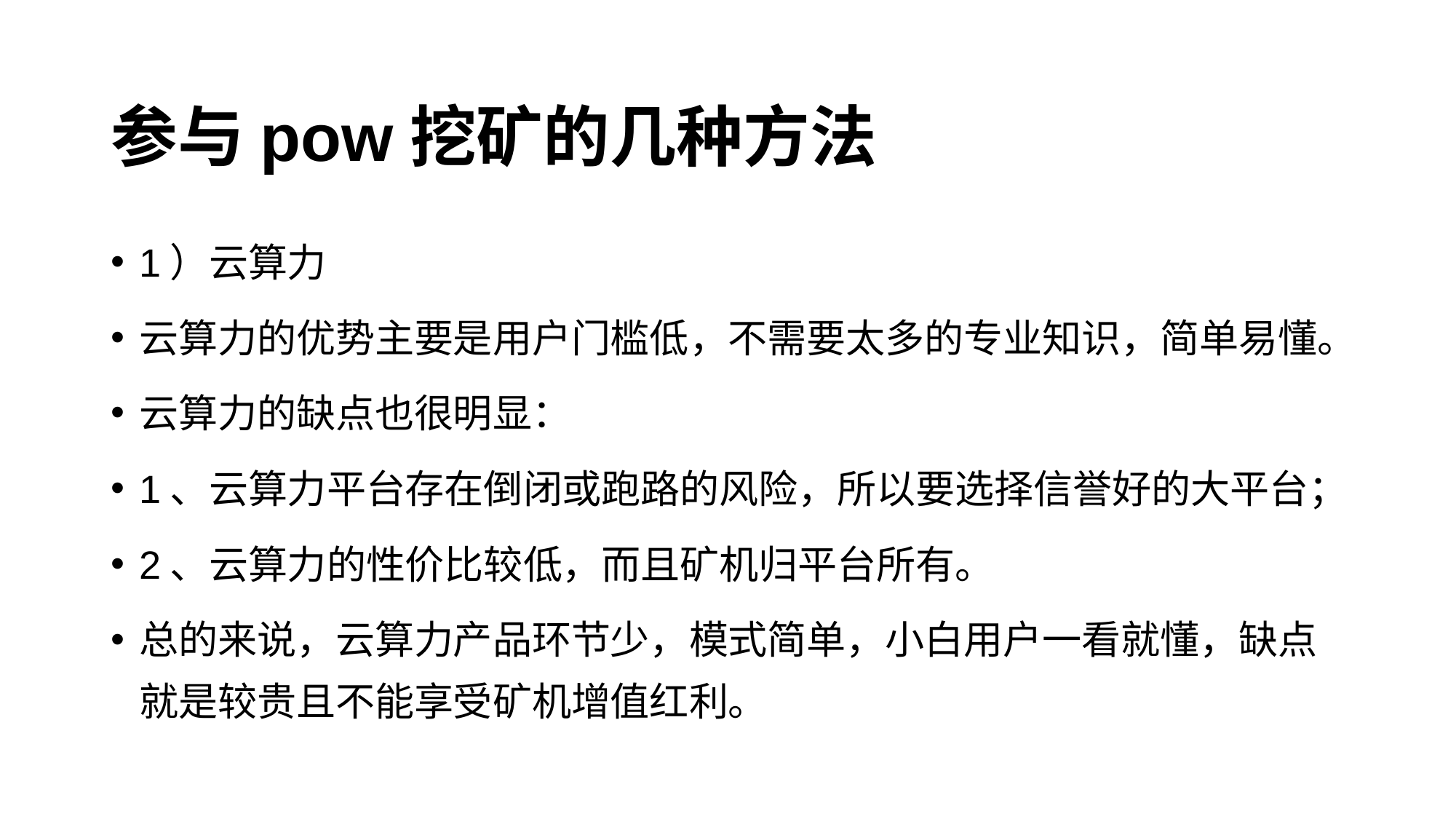

# 参与pow挖矿的几种方法
1）云算力
云算力的优势主要是用户门槛低，不需要太多的专业知识，简单易懂。
云算力的缺点也很明显：
1、云算力平台存在倒闭或跑路的风险，所以要选择信誉好的大平台；
2、云算力的性价比较低，而且矿机归平台所有。
总的来说，云算力产品环节少，模式简单，小白用户一看就懂，缺点就是较贵且不能享受矿机增值红利。